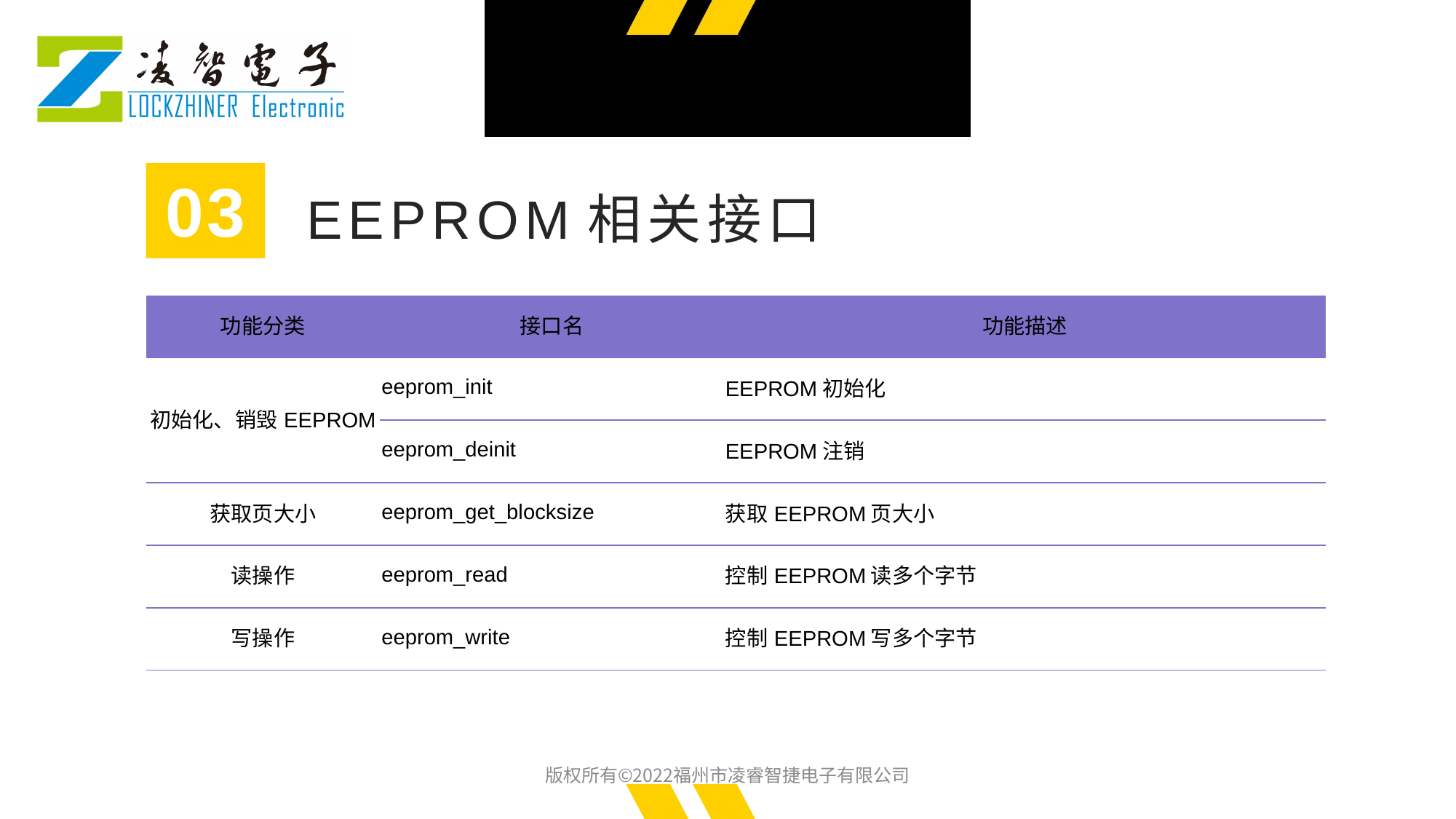

03
EEPROM相关接口
| 功能分类 | 接口名 | 功能描述 |
| --- | --- | --- |
| 初始化、销毁EEPROM | eeprom\_init | EEPROM初始化 |
|  | eeprom\_deinit | EEPROM注销 |
| 获取页大小 | eeprom\_get\_blocksize | 获取EEPROM页大小 |
| 读操作 | eeprom\_read | 控制EEPROM读多个字节 |
| 写操作 | eeprom\_write | 控制EEPROM写多个字节 |
版权所有©2022福州市凌睿智捷电子有限公司
7